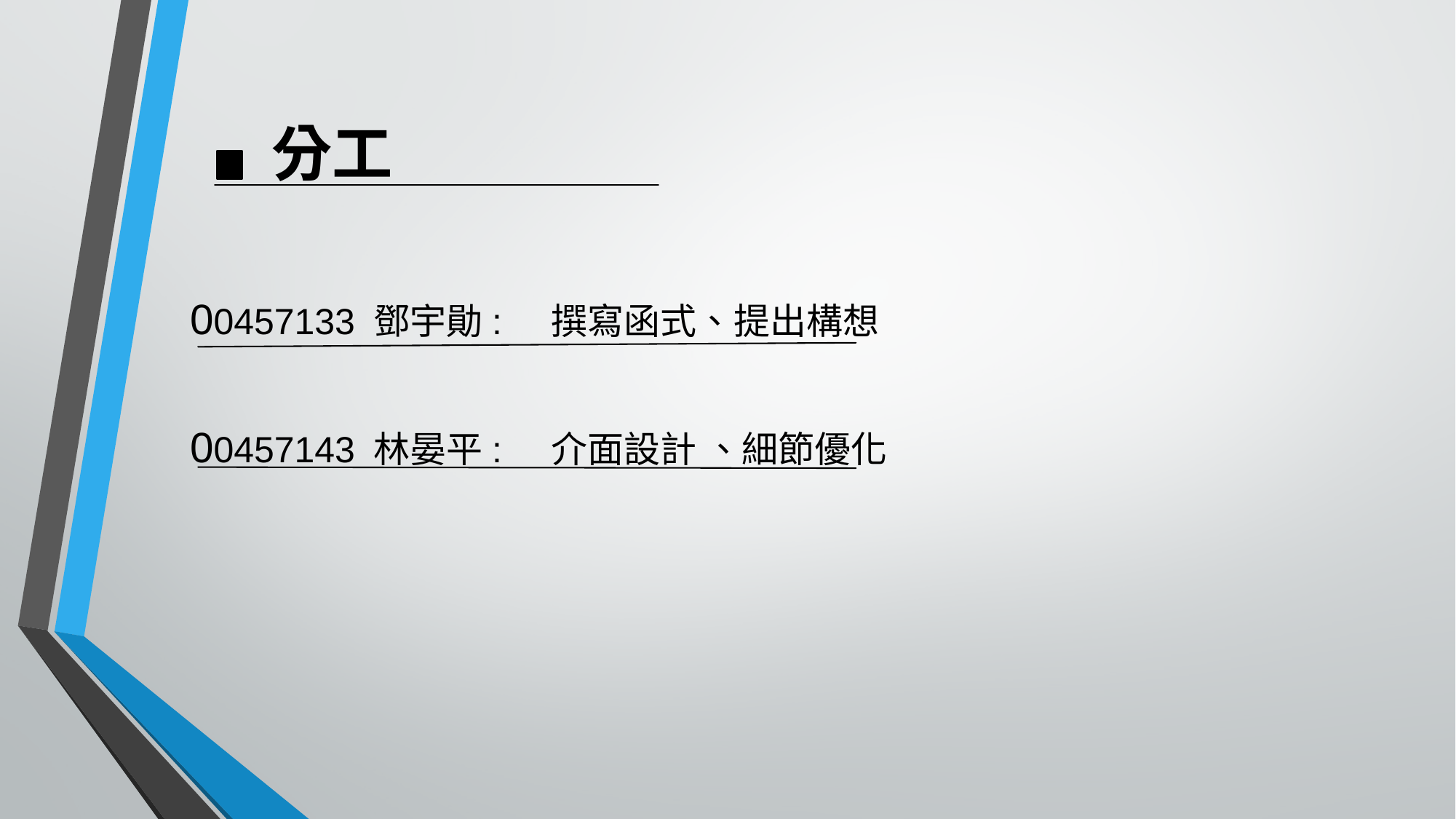

# 分工

00457133 鄧宇勛:    撰寫函式、提出構想

00457143 林晏平:    介面設計 、細節優化